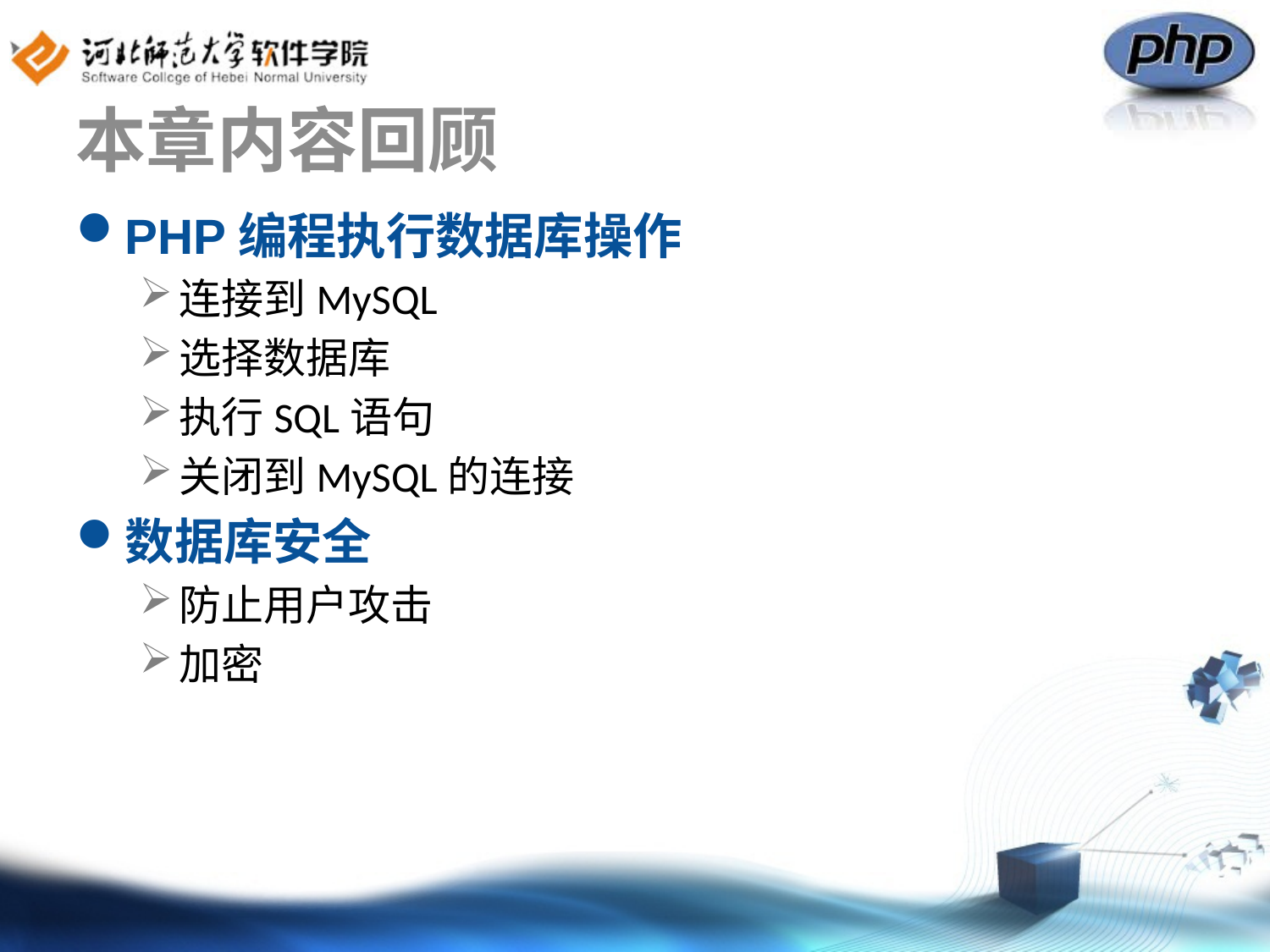

# 本章内容回顾
PHP编程执行数据库操作
连接到MySQL
选择数据库
执行SQL语句
关闭到MySQL的连接
数据库安全
防止用户攻击
加密